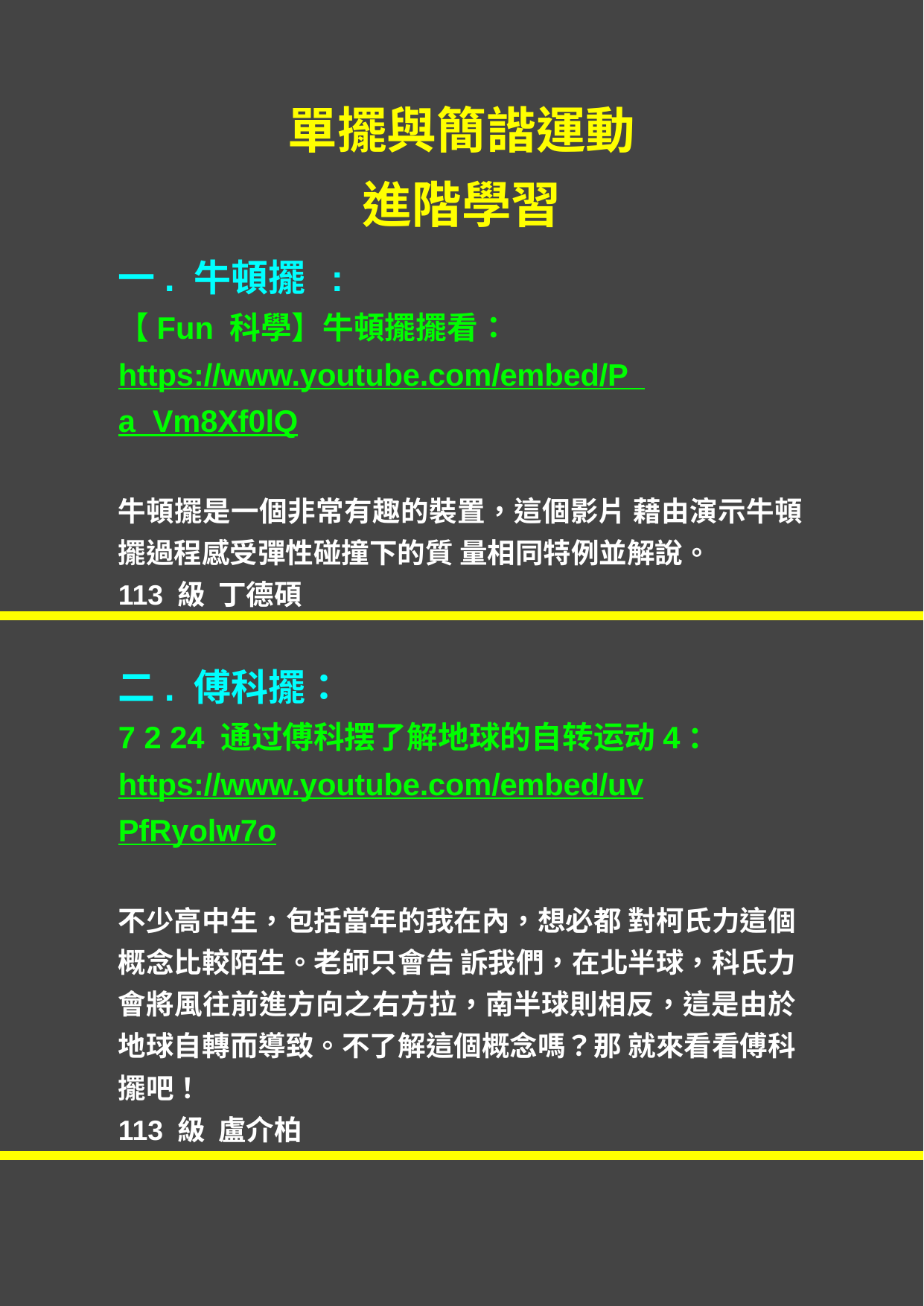

# 單擺與簡諧運動 進階學習
一.	牛頓擺 :
【Fun 科學】牛頓擺擺看：  https://www.youtube.com/embed/P  a_Vm8Xf0lQ

牛頓擺是一個非常有趣的裝置，這個影片 藉由演示牛頓擺過程感受彈性碰撞下的質 量相同特例並解說。
113 級 丁德碩

二.	傅科擺：
7 2 24 通过傅科摆了解地球的自转运动4：  https://www.youtube.com/embed/uv
PfRyolw7o

不少高中生，包括當年的我在內，想必都 對柯氏力這個概念比較陌生。老師只會告 訴我們，在北半球，科氏力會將風往前進方向之右方拉，南半球則相反，這是由於 地球自轉而導致。不了解這個概念嗎？那 就來看看傅科擺吧！
113 級 盧介柏